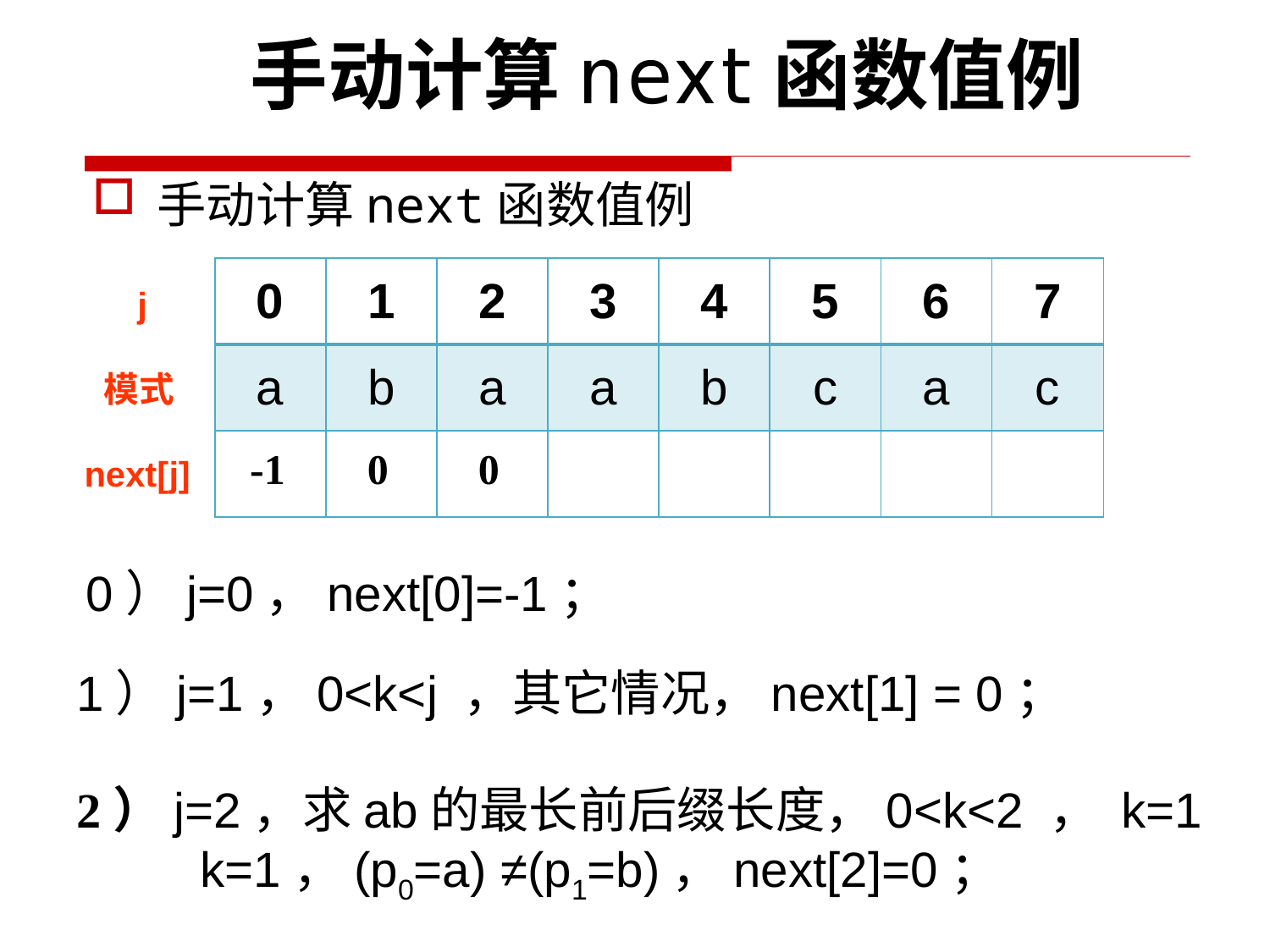

手动计算next函数值例
手动计算next函数值例

    j

   模式

   next[j]

| 0 | 1 | 2 | 3 | 4 | 5 | 6 | 7 |
| --- | --- | --- | --- | --- | --- | --- | --- |
| a | b | a | a | b | c | a | c |
|  |  |  |  |  |  |  |  |
-1
0
0
0）j=0，next[0]=-1；
1）j=1，0<k<j ，其它情况，next[1] = 0；
2）j=2，求ab的最长前后缀长度，0<k<2 ， k=1
         k=1，(p0=a) ≠(p1=b)，next[2]=0；